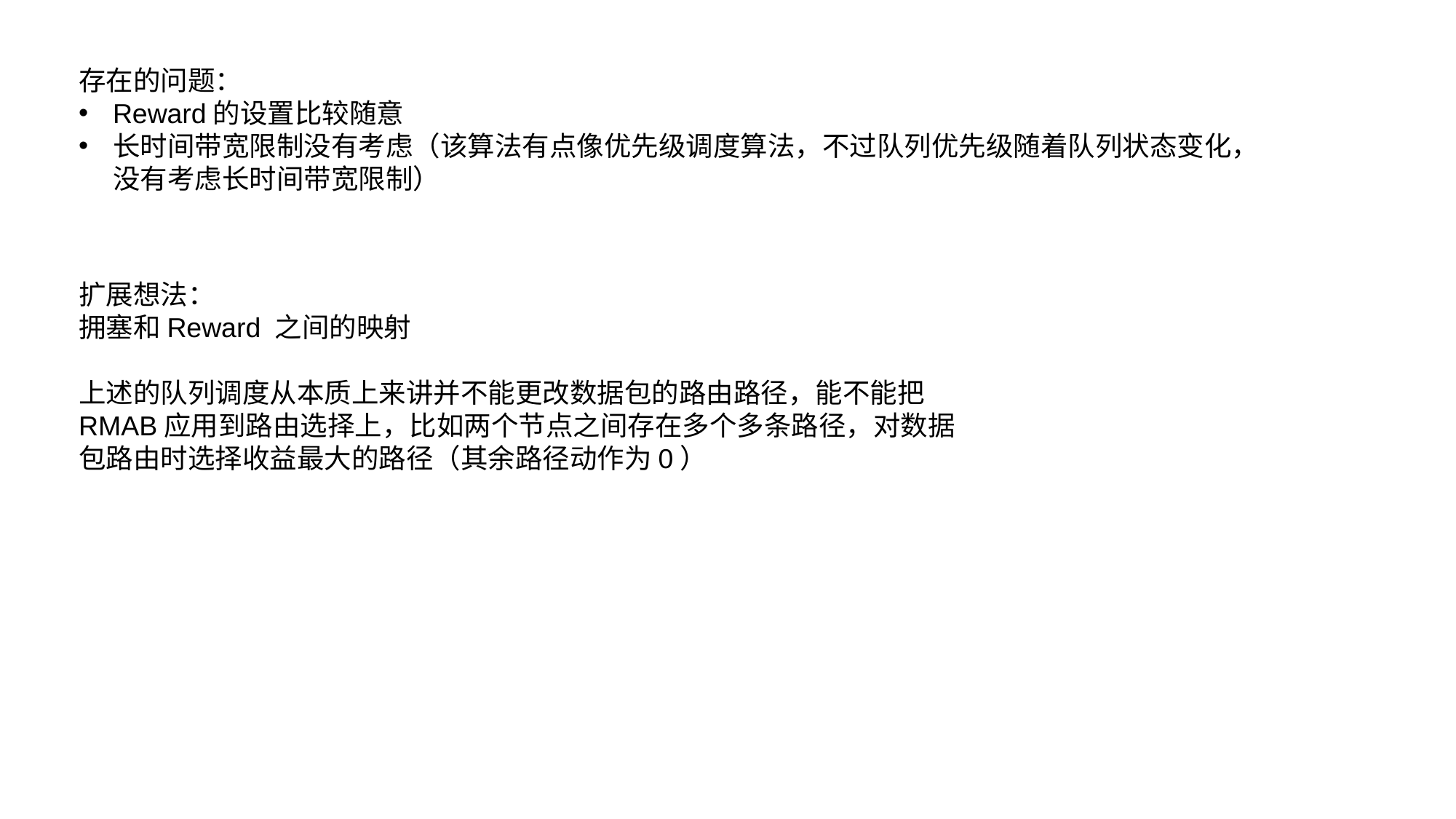

存在的问题：
Reward的设置比较随意
长时间带宽限制没有考虑（该算法有点像优先级调度算法，不过队列优先级随着队列状态变化，没有考虑长时间带宽限制）
扩展想法：
拥塞和Reward 之间的映射

上述的队列调度从本质上来讲并不能更改数据包的路由路径，能不能把RMAB应用到路由选择上，比如两个节点之间存在多个多条路径，对数据包路由时选择收益最大的路径（其余路径动作为0）